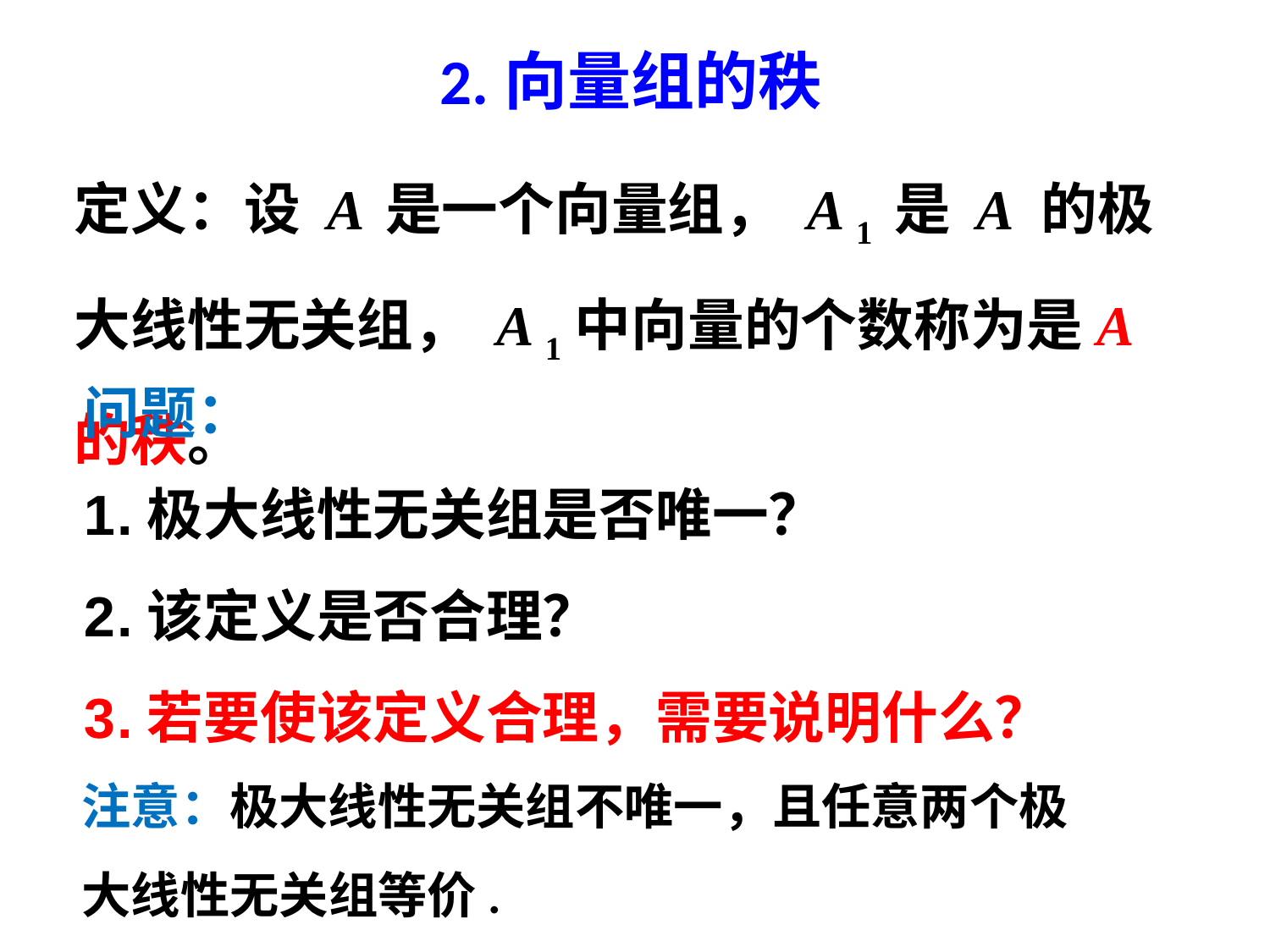

# 2.向量组的秩
定义：设 A 是一个向量组， A 1 是 A 的极大线性无关组， A 1中向量的个数称为是A的秩。
问题：
极大线性无关组是否唯一？
该定义是否合理？
若要使该定义合理，需要说明什么？
注意：极大线性无关组不唯一，且任意两个极大线性无关组等价.